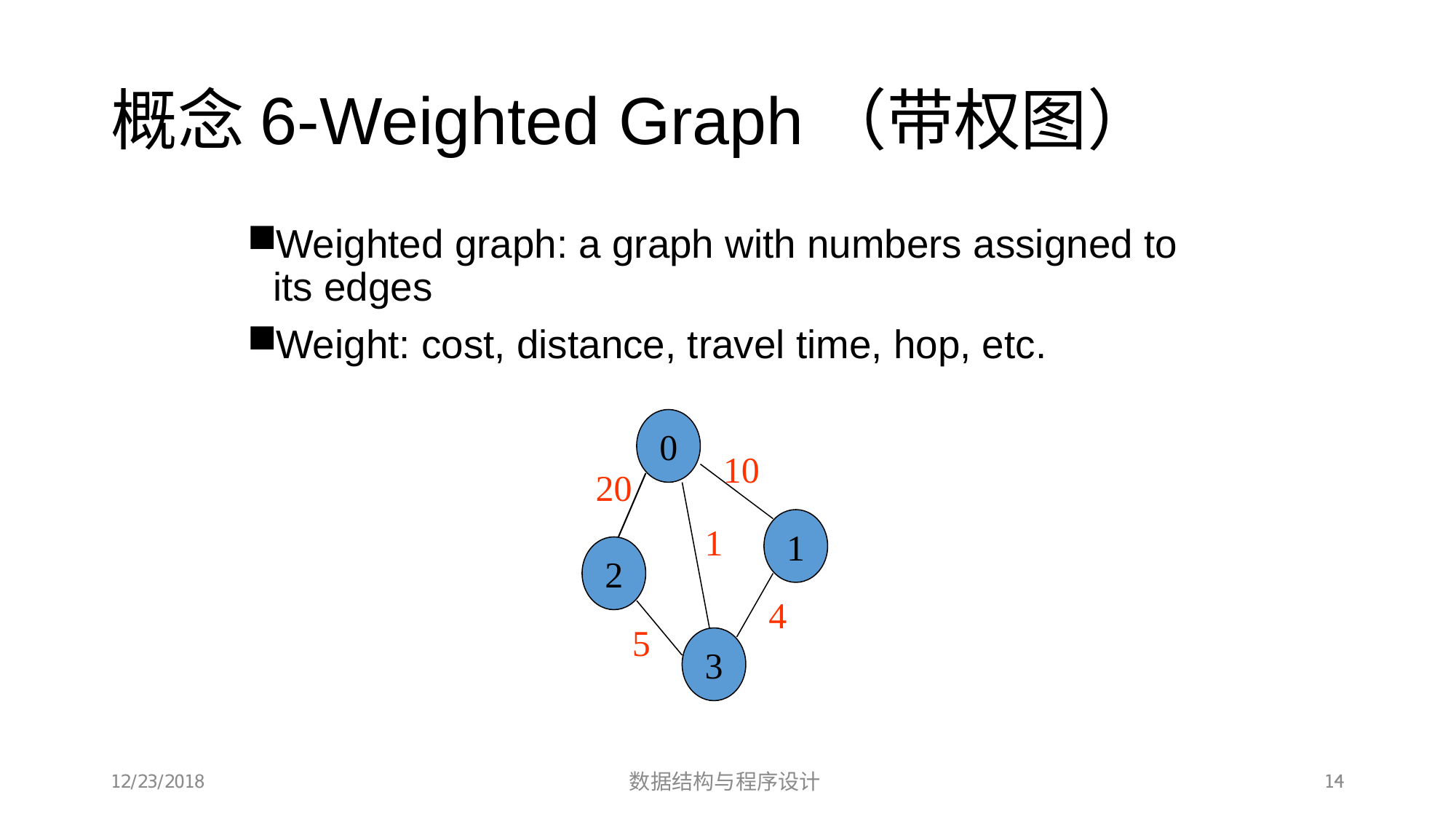

# 概念6-Weighted Graph（带权图）
Weighted graph: a graph with numbers assigned to its edges
Weight: cost, distance, travel time, hop, etc.
0
10
20

1
1
2

4

5
3
12/23/2018
数据结构与程序设计
14